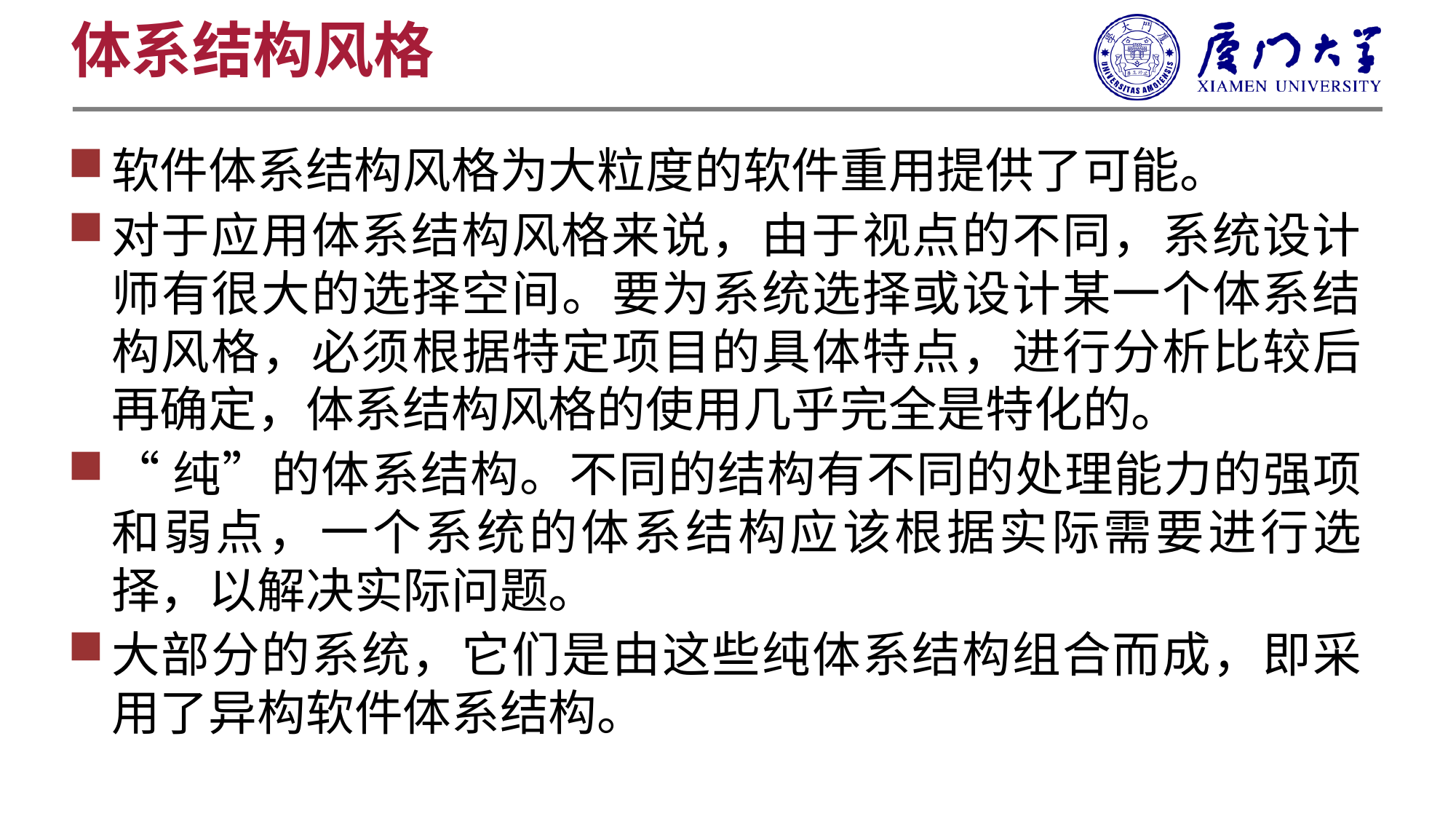

体系结构风格
软件体系结构风格为大粒度的软件重用提供了可能。
对于应用体系结构风格来说，由于视点的不同，系统设计师有很大的选择空间。要为系统选择或设计某一个体系结构风格，必须根据特定项目的具体特点，进行分析比较后再确定，体系结构风格的使用几乎完全是特化的。
“纯”的体系结构。不同的结构有不同的处理能力的强项和弱点，一个系统的体系结构应该根据实际需要进行选择，以解决实际问题。
大部分的系统，它们是由这些纯体系结构组合而成，即采用了异构软件体系结构。